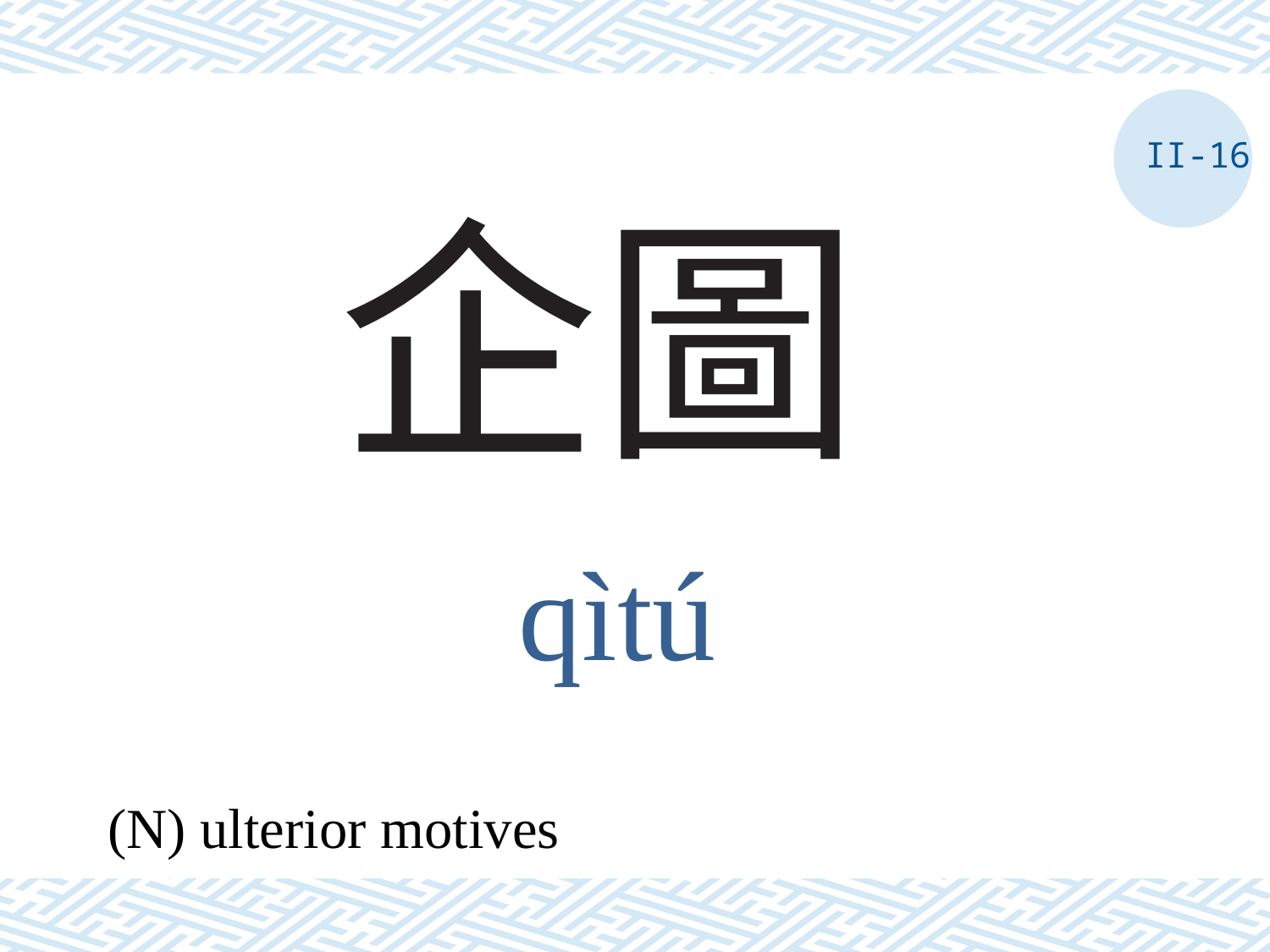

II-16

# 企圖
qìtú
(N) ulterior motives